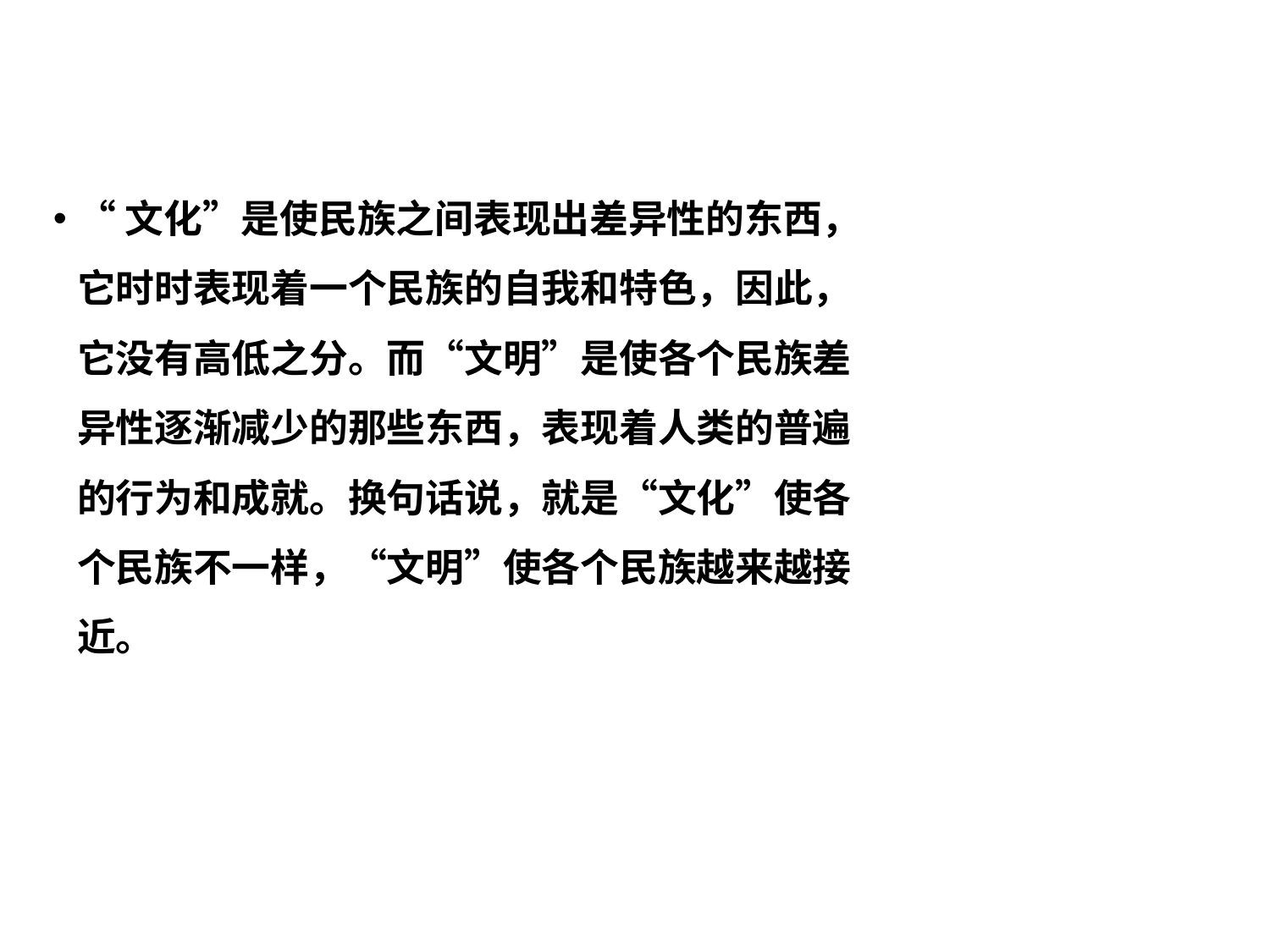

#
“文化”是使民族之间表现出差异性的东西，它时时表现着一个民族的自我和特色，因此，它没有高低之分。而“文明”是使各个民族差异性逐渐减少的那些东西，表现着人类的普遍的行为和成就。换句话说，就是“文化”使各个民族不一样，“文明”使各个民族越来越接近。